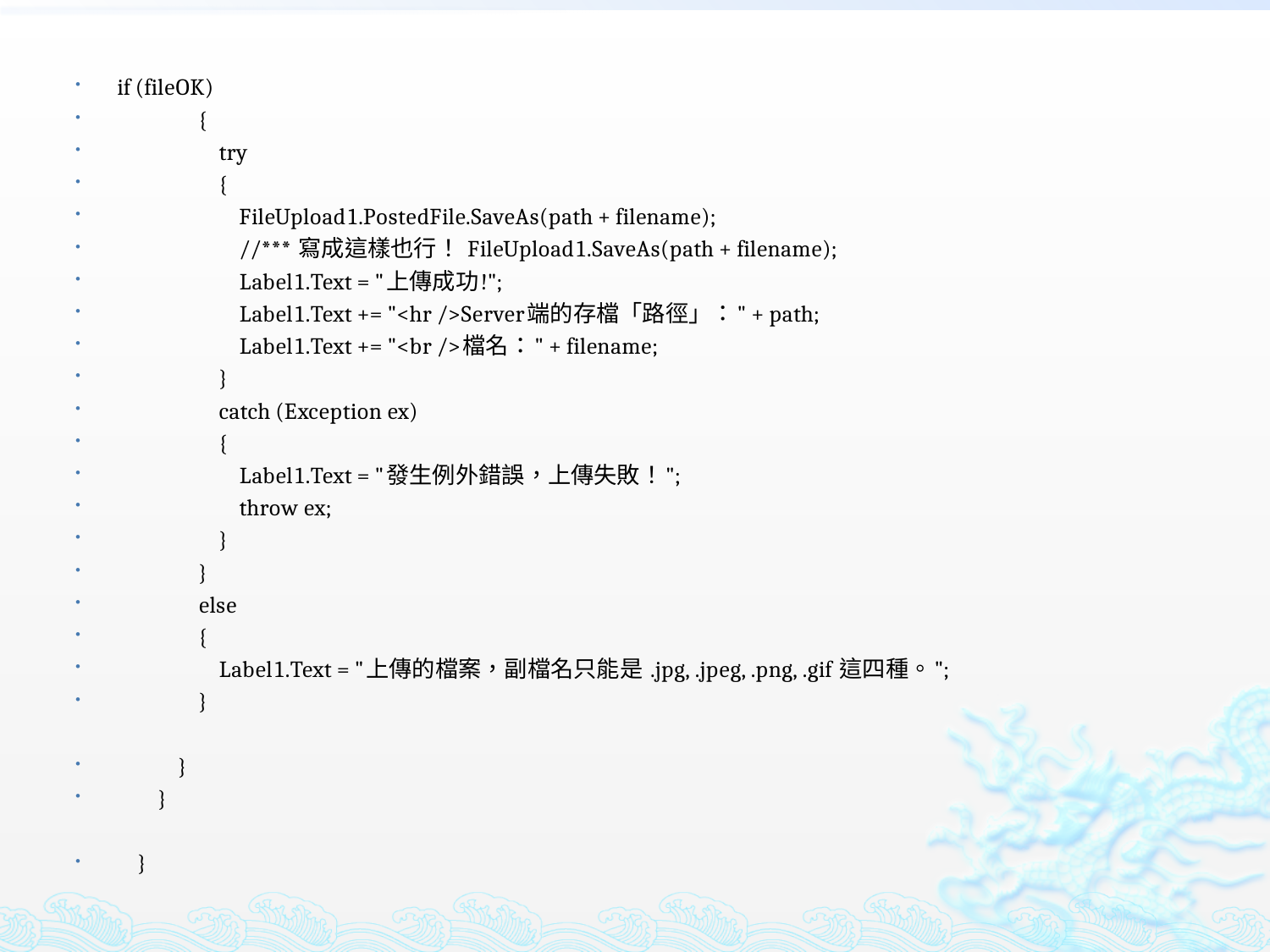

if (fileOK)
                {
                    try
                    {
                        FileUpload1.PostedFile.SaveAs(path + filename);
                        //*** 寫成這樣也行！ FileUpload1.SaveAs(path + filename);
                        Label1.Text = "上傳成功!";
                        Label1.Text += "<hr />Server端的存檔「路徑」：" + path;
                        Label1.Text += "<br />檔名：" + filename;
                    }
                    catch (Exception ex)
                    {
                        Label1.Text = "發生例外錯誤，上傳失敗！";
                        throw ex;
                    }
                }
                else
                {
                    Label1.Text = "上傳的檔案，副檔名只能是 .jpg, .jpeg, .png, .gif 這四種。";
                }

            }
        }

    }